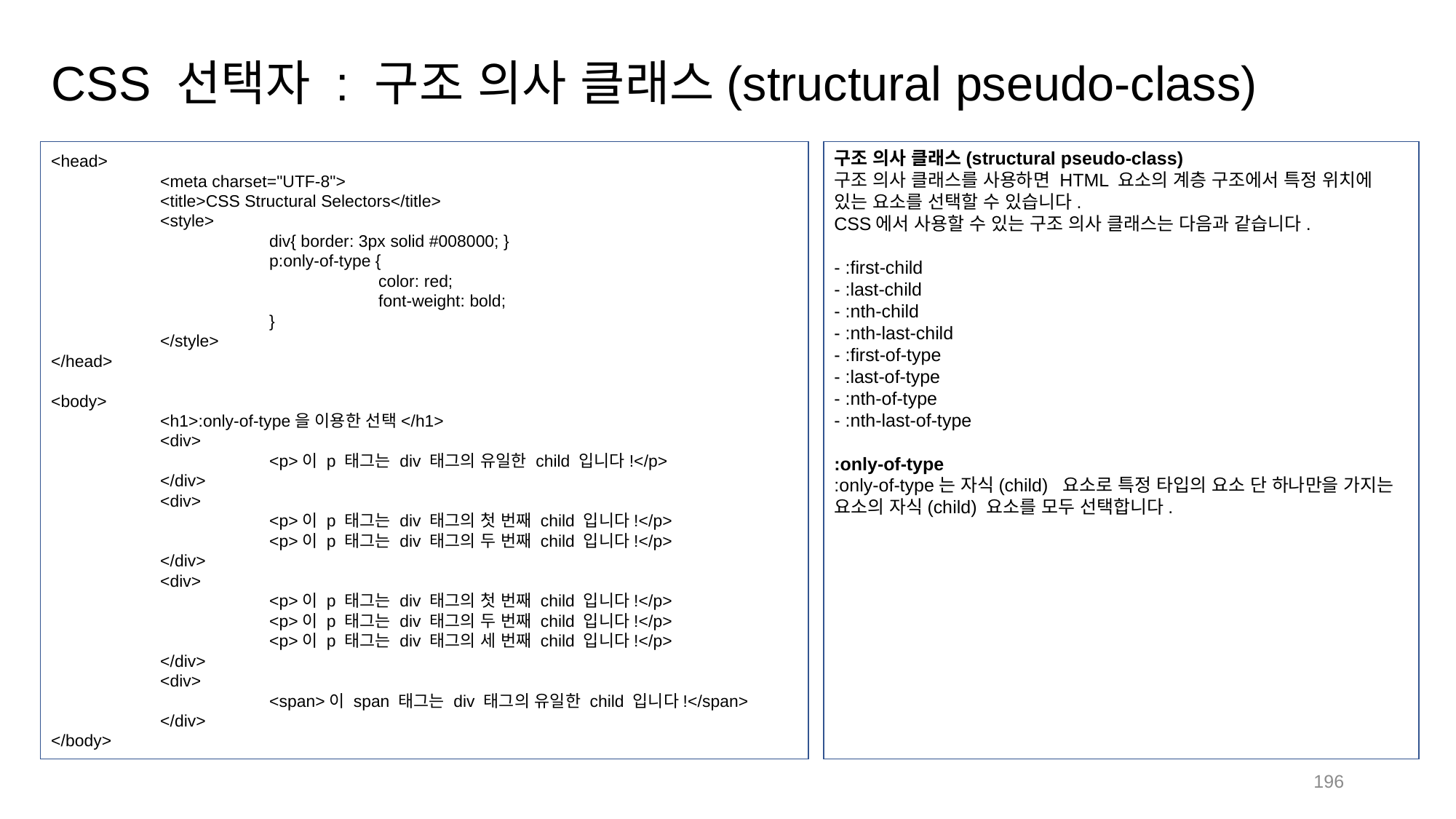

# CSS 선택자 : 구조 의사 클래스(structural pseudo-class)
<head>
	<meta charset="UTF-8">
	<title>CSS Structural Selectors</title>
	<style>
		div{ border: 3px solid #008000; }
		p:only-of-type {
			color: red;
			font-weight: bold;
		}
	</style>
</head>

<body>
	<h1>:only-of-type을 이용한 선택</h1>
	<div>
		<p>이 p 태그는 div 태그의 유일한 child 입니다!</p>
	</div>
	<div>
		<p>이 p 태그는 div 태그의 첫 번째 child 입니다!</p>
		<p>이 p 태그는 div 태그의 두 번째 child 입니다!</p>
	</div>
	<div>
		<p>이 p 태그는 div 태그의 첫 번째 child 입니다!</p>
		<p>이 p 태그는 div 태그의 두 번째 child 입니다!</p>
		<p>이 p 태그는 div 태그의 세 번째 child 입니다!</p>
	</div>
	<div>
		<span>이 span 태그는 div 태그의 유일한 child 입니다!</span>
	</div>
</body>
구조 의사 클래스(structural pseudo-class)
구조 의사 클래스를 사용하면 HTML 요소의 계층 구조에서 특정 위치에 있는 요소를 선택할 수 있습니다.
CSS에서 사용할 수 있는 구조 의사 클래스는 다음과 같습니다.

- :first-child
- :last-child
- :nth-child
- :nth-last-child
- :first-of-type
- :last-of-type
- :nth-of-type
- :nth-last-of-type

:only-of-type
:only-of-type는 자식(child)  요소로 특정 타입의 요소 단 하나만을 가지는 요소의 자식(child) 요소를 모두 선택합니다.

196